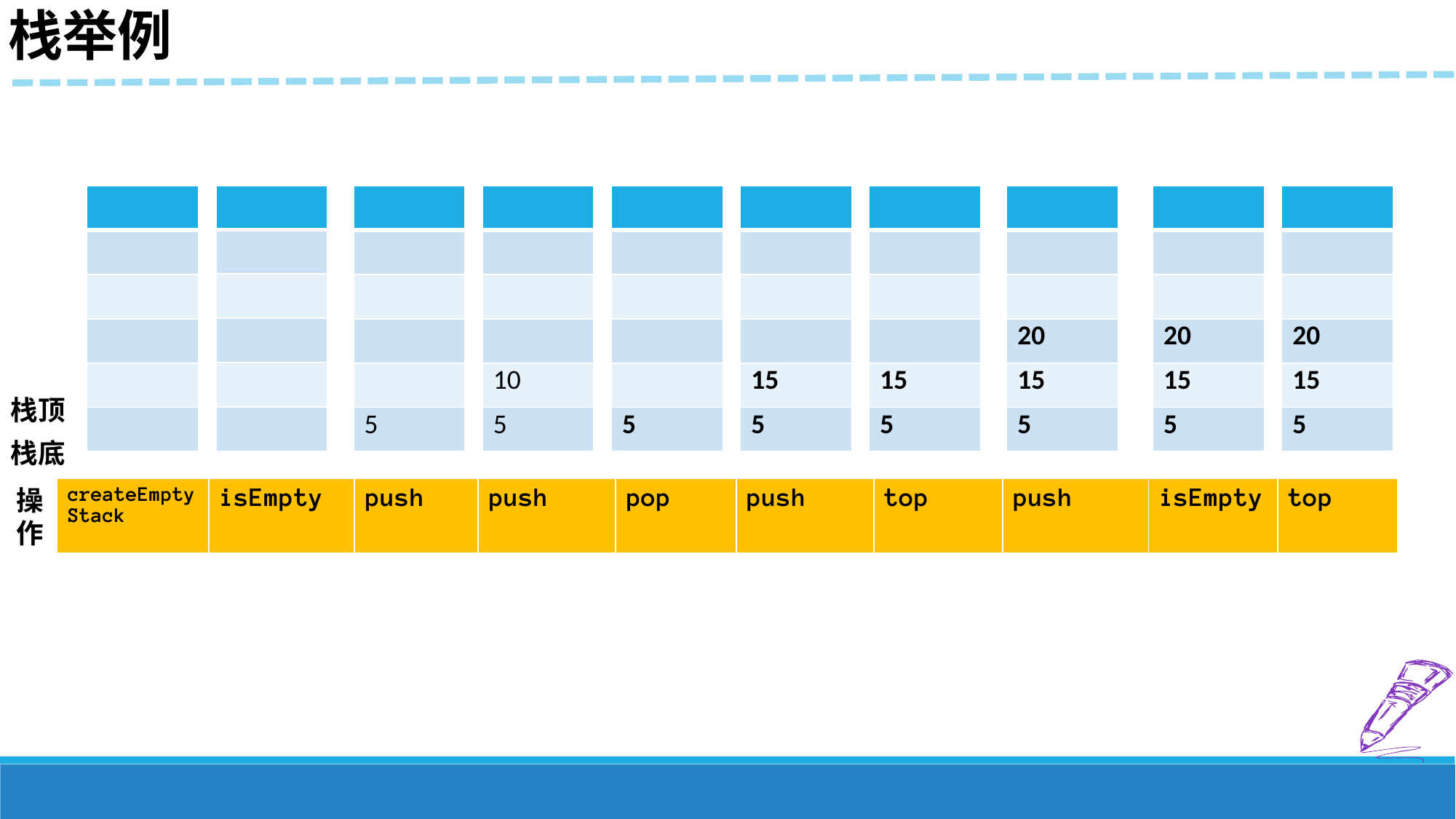

栈举例
|  |
| --- |
|  |
|  |
|  |
|  |
|  |
|  |
| --- |
|  |
|  |
|  |
|  |
|  |
|  |
| --- |
|  |
|  |
|  |
|  |
| 5 |
|  |
| --- |
|  |
|  |
|  |
| 10 |
| 5 |
|  |
| --- |
|  |
|  |
|  |
|  |
| 5 |
|  |
| --- |
|  |
|  |
|  |
| 15 |
| 5 |
|  |
| --- |
|  |
|  |
|  |
| 15 |
| 5 |
|  |
| --- |
|  |
|  |
| 20 |
| 15 |
| 5 |
|  |
| --- |
|  |
|  |
| 20 |
| 15 |
| 5 |
|  |
| --- |
|  |
|  |
| 20 |
| 15 |
| 5 |
栈顶
栈底
操作
| createEmptyStack | isEmpty | push | push | pop | push | top | push | isEmpty | top |
| --- | --- | --- | --- | --- | --- | --- | --- | --- | --- |